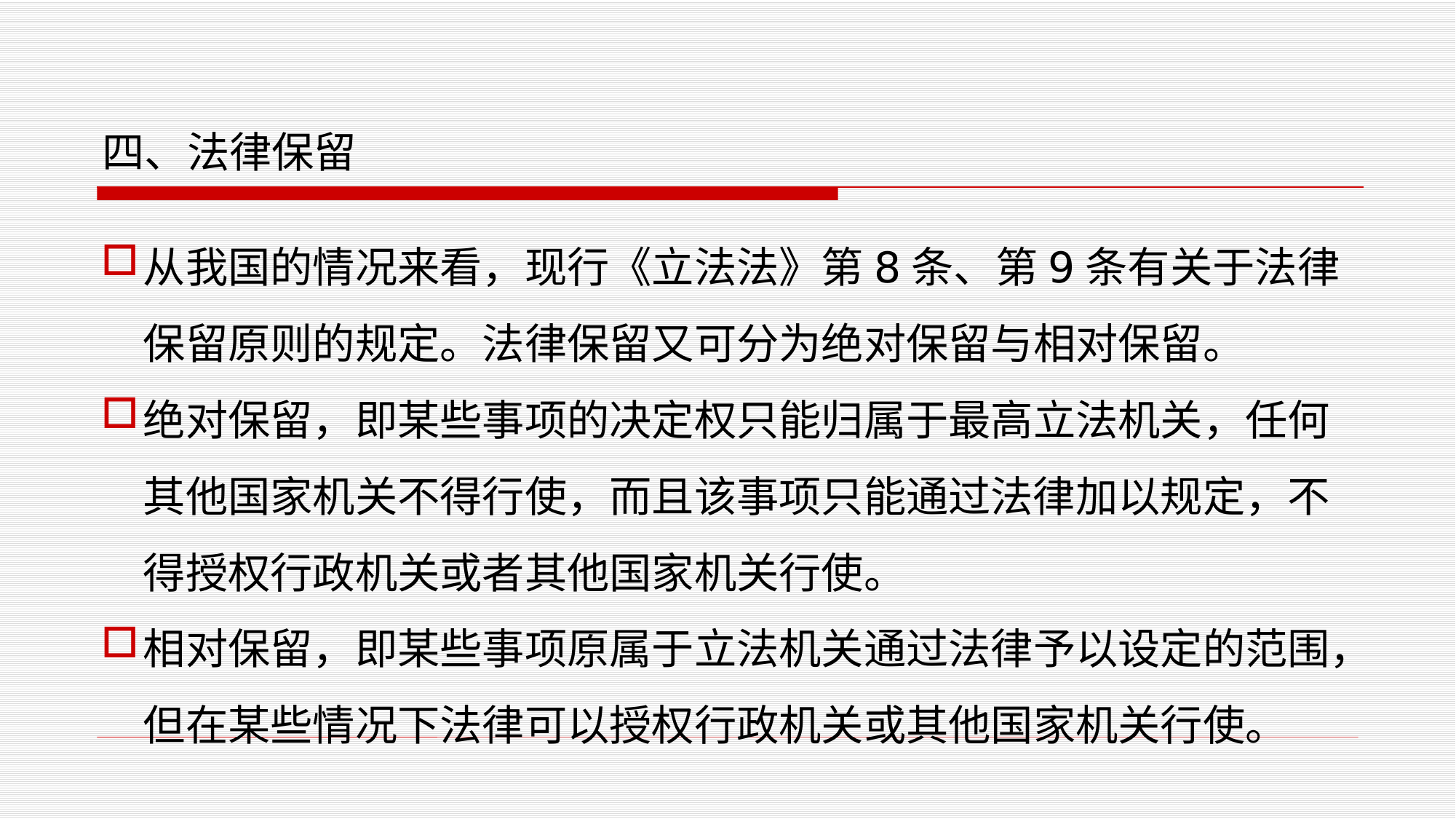

# 四、法律保留
从我国的情况来看，现行《立法法》第8条、第9条有关于法律保留原则的规定。法律保留又可分为绝对保留与相对保留。
绝对保留，即某些事项的决定权只能归属于最高立法机关，任何其他国家机关不得行使，而且该事项只能通过法律加以规定，不得授权行政机关或者其他国家机关行使。
相对保留，即某些事项原属于立法机关通过法律予以设定的范围，但在某些情况下法律可以授权行政机关或其他国家机关行使。